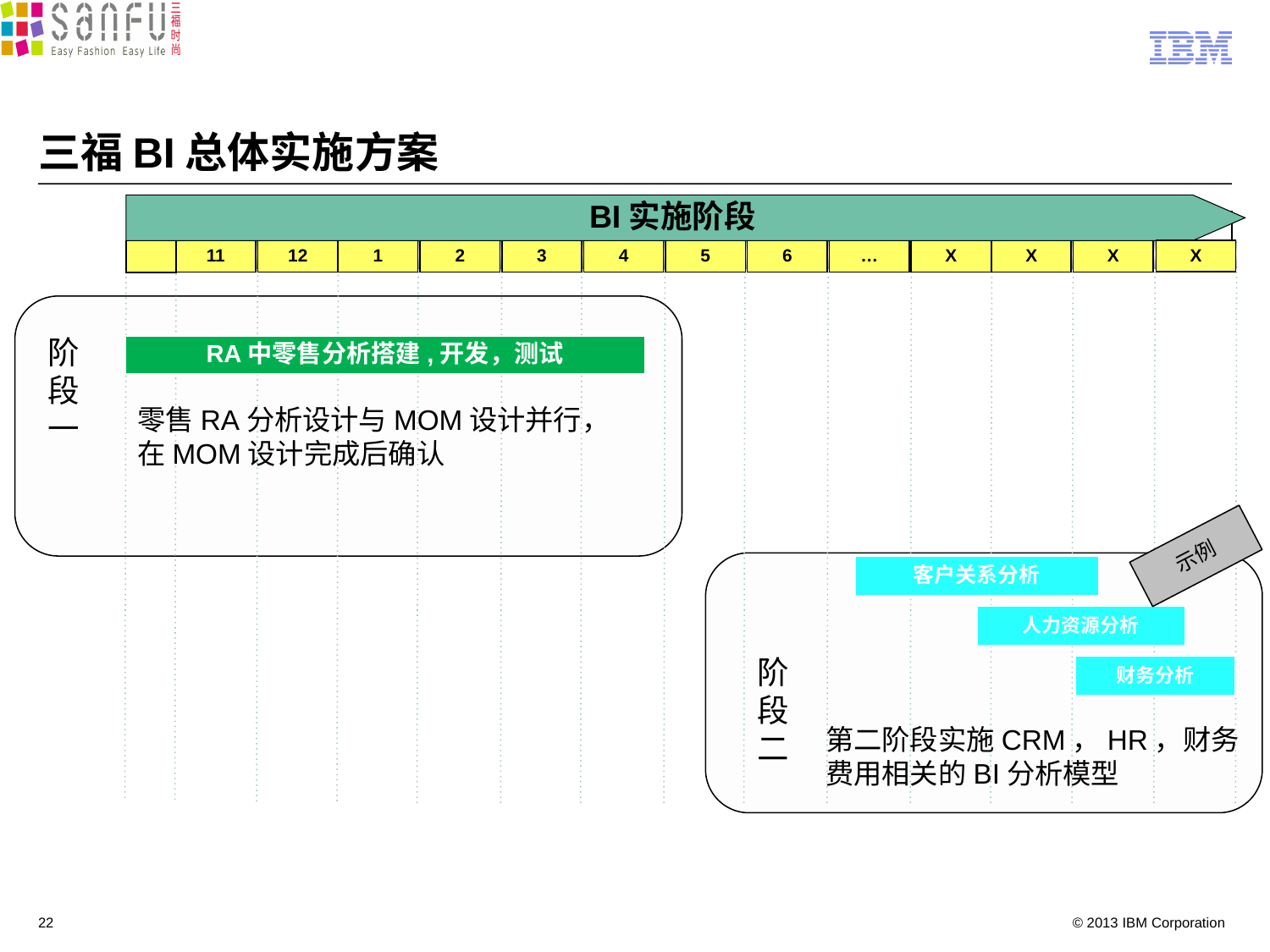

# 三福BI总体实施方案
BI实施阶段
X

11
12
1
2
3
4
5
6
…
X
X
X

阶段一
RA中零售分析搭建,开发，测试
零售RA分析设计与MOM设计并行，在MOM设计完成后确认
示例

客户关系分析
人力资源分析
阶段二
财务分析
第二阶段实施CRM，HR，财务费用相关的BI分析模型
22